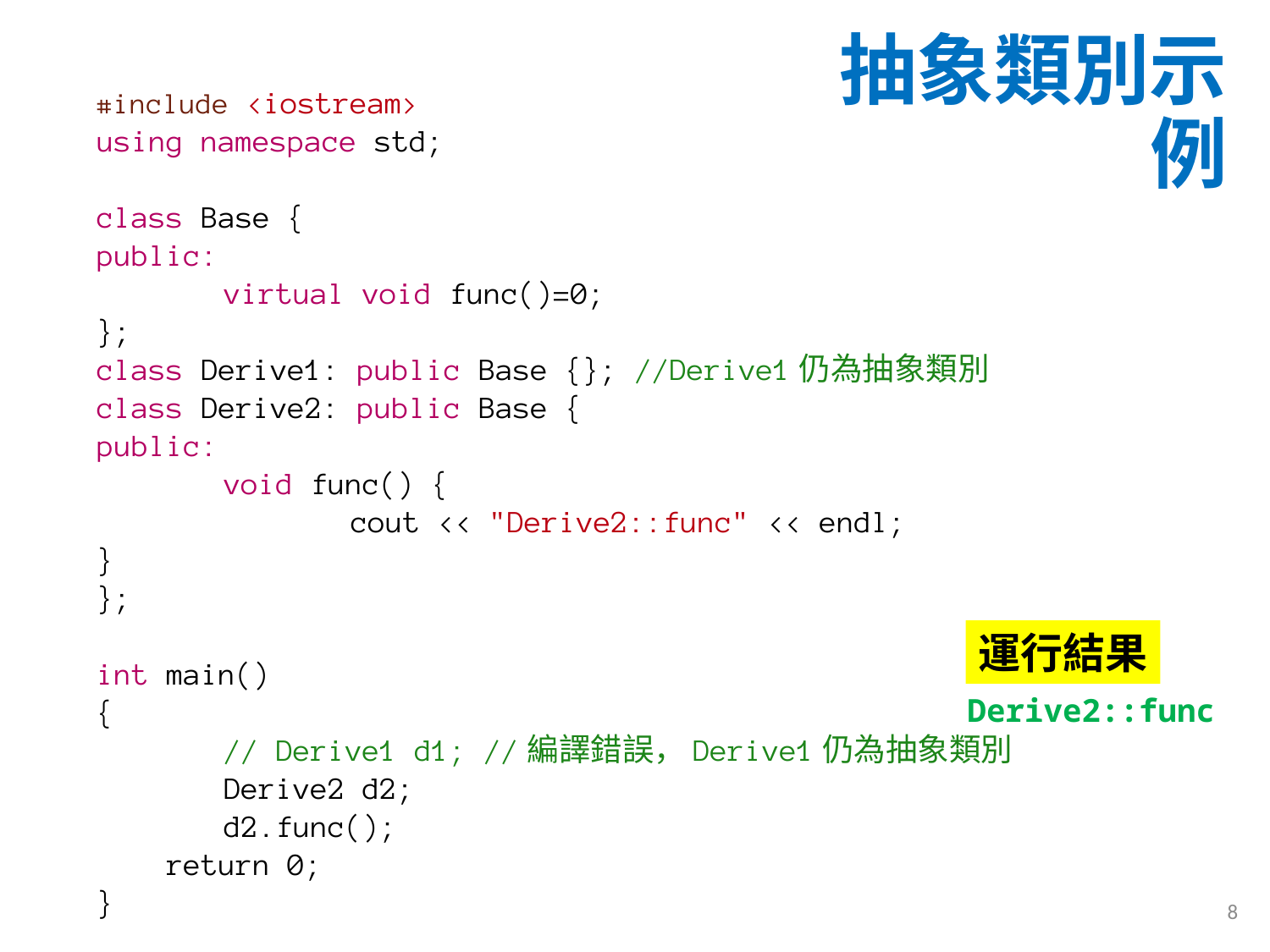

抽象類別示例
#include <iostream>
using namespace std;
class Base {
public:
	virtual void func()=0;
};
class Derive1: public Base {}; //Derive1仍為抽象類別
class Derive2: public Base {
public:
	void func() {
		cout << "Derive2::func" << endl;
}
};

int main()
{
	// Derive1 d1; //編譯錯誤，Derive1仍為抽象類別
	Derive2 d2;
	d2.func();
    return 0;
}
運行結果
Derive2::func
8